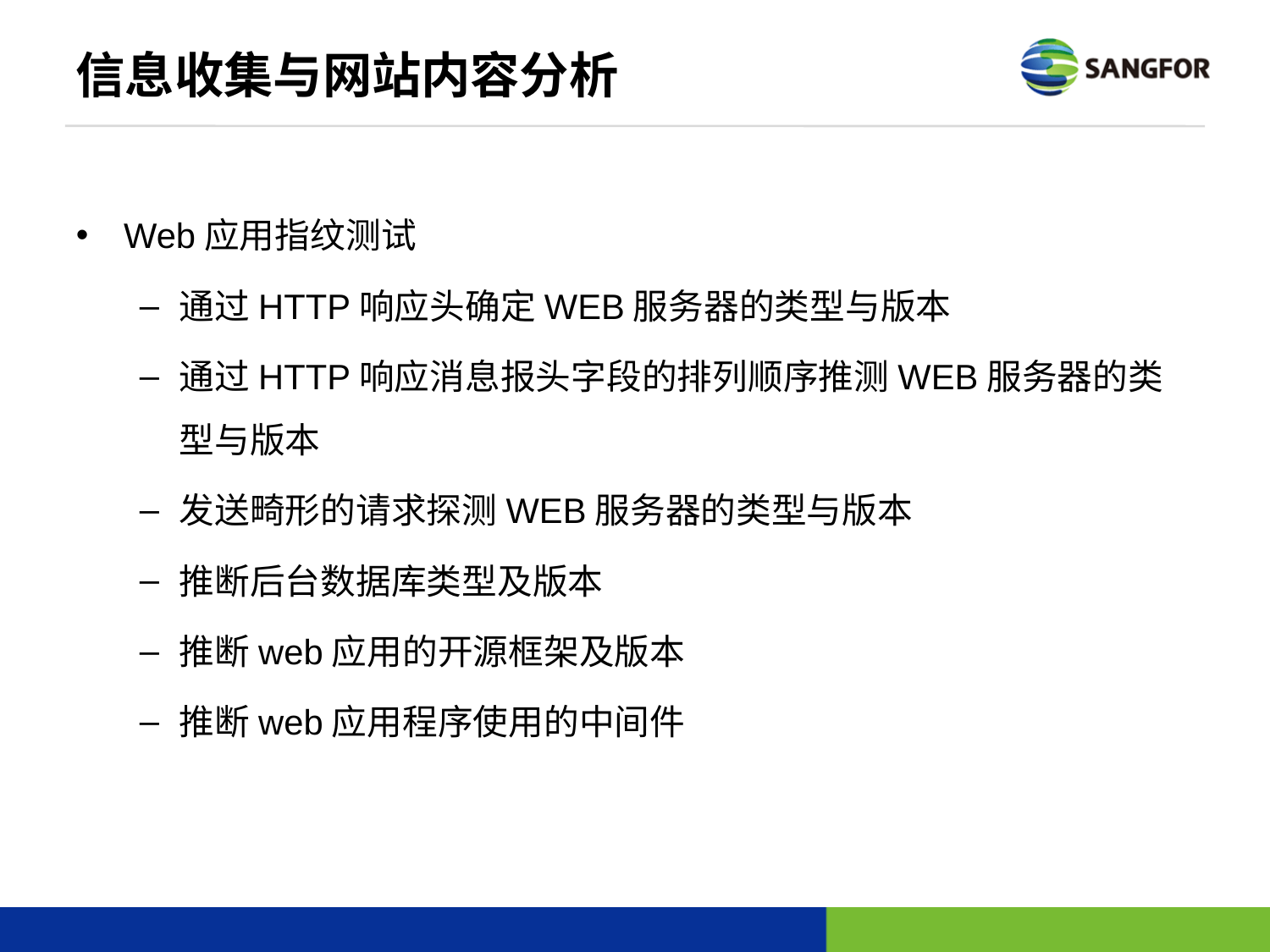

# 信息收集与网站内容分析
Web应用指纹测试
通过HTTP响应头确定WEB服务器的类型与版本
通过HTTP响应消息报头字段的排列顺序推测WEB服务器的类型与版本
发送畸形的请求探测WEB服务器的类型与版本
推断后台数据库类型及版本
推断web应用的开源框架及版本
推断web应用程序使用的中间件